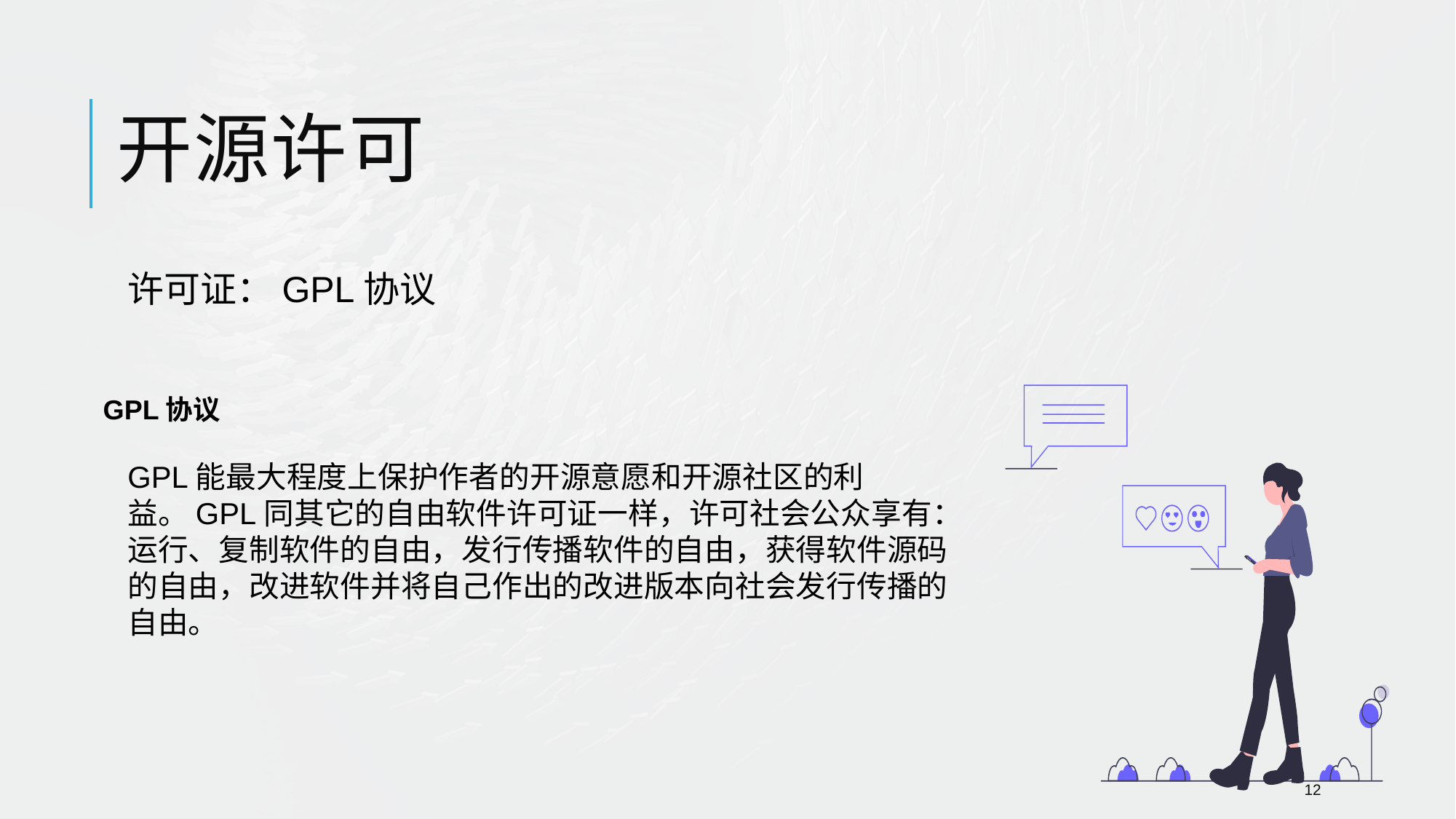

# 开源许可
许可证：GPL协议

GPL协议
GPL能最大程度上保护作者的开源意愿和开源社区的利益。GPL同其它的自由软件许可证一样，许可社会公众享有：运行、复制软件的自由，发行传播软件的自由，获得软件源码的自由，改进软件并将自己作出的改进版本向社会发行传播的自由。
12